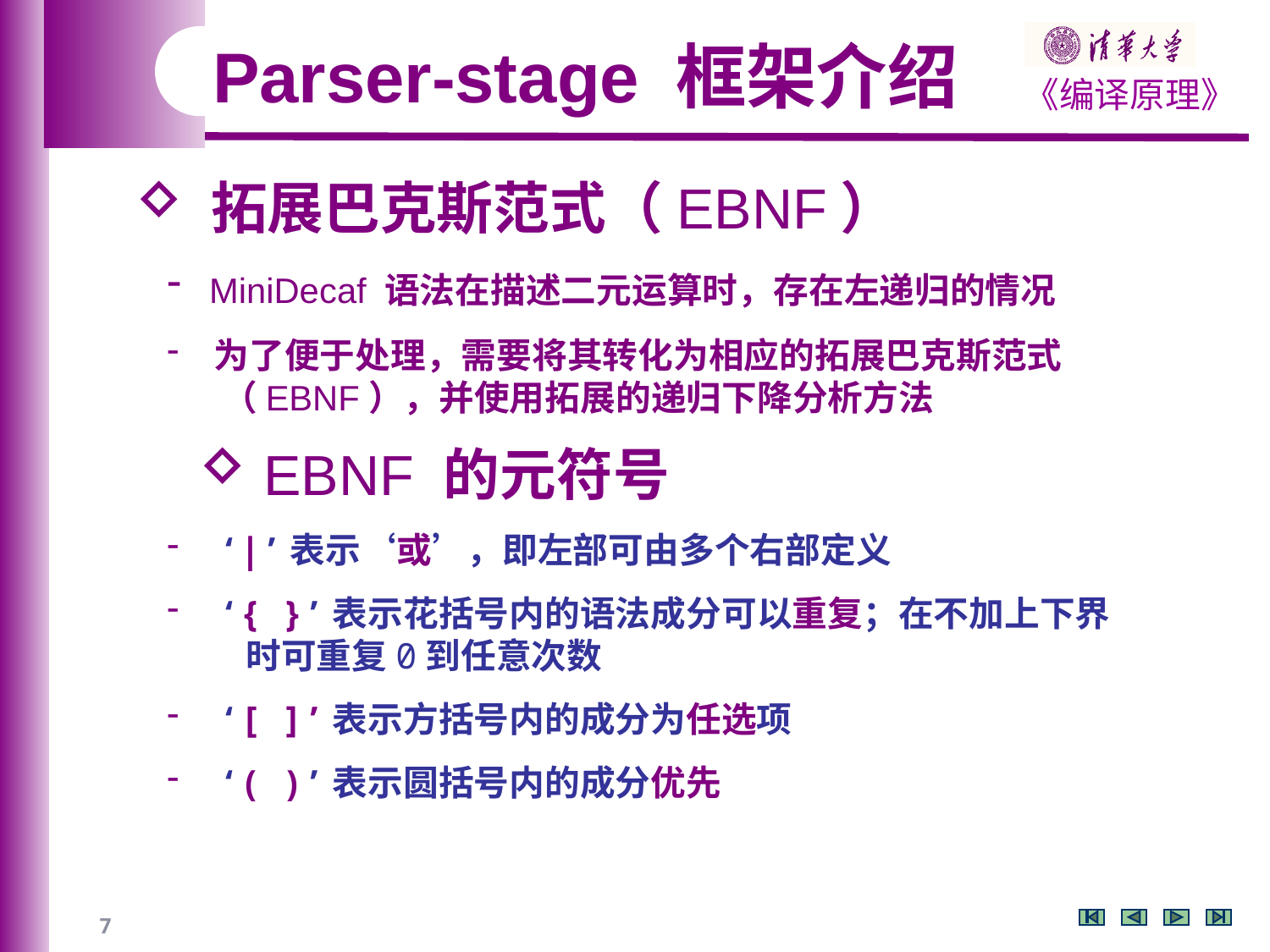

Parser-stage 框架介绍
 拓展巴克斯范式（EBNF）

 MiniDecaf 语法在描述二元运算时，存在左递归的情况

 为了便于处理，需要将其转化为相应的拓展巴克斯范式
  （EBNF），并使用拓展的递归下降分析方法

 EBNF 的元符号

 ‘|’表示‘或’，即左部可由多个右部定义

 ‘{ }’表示花括号内的语法成分可以重复；在不加上下界
     时可重复0到任意次数

 ‘[ ]’表示方括号内的成分为任选项

 ‘( )’表示圆括号内的成分优先
7